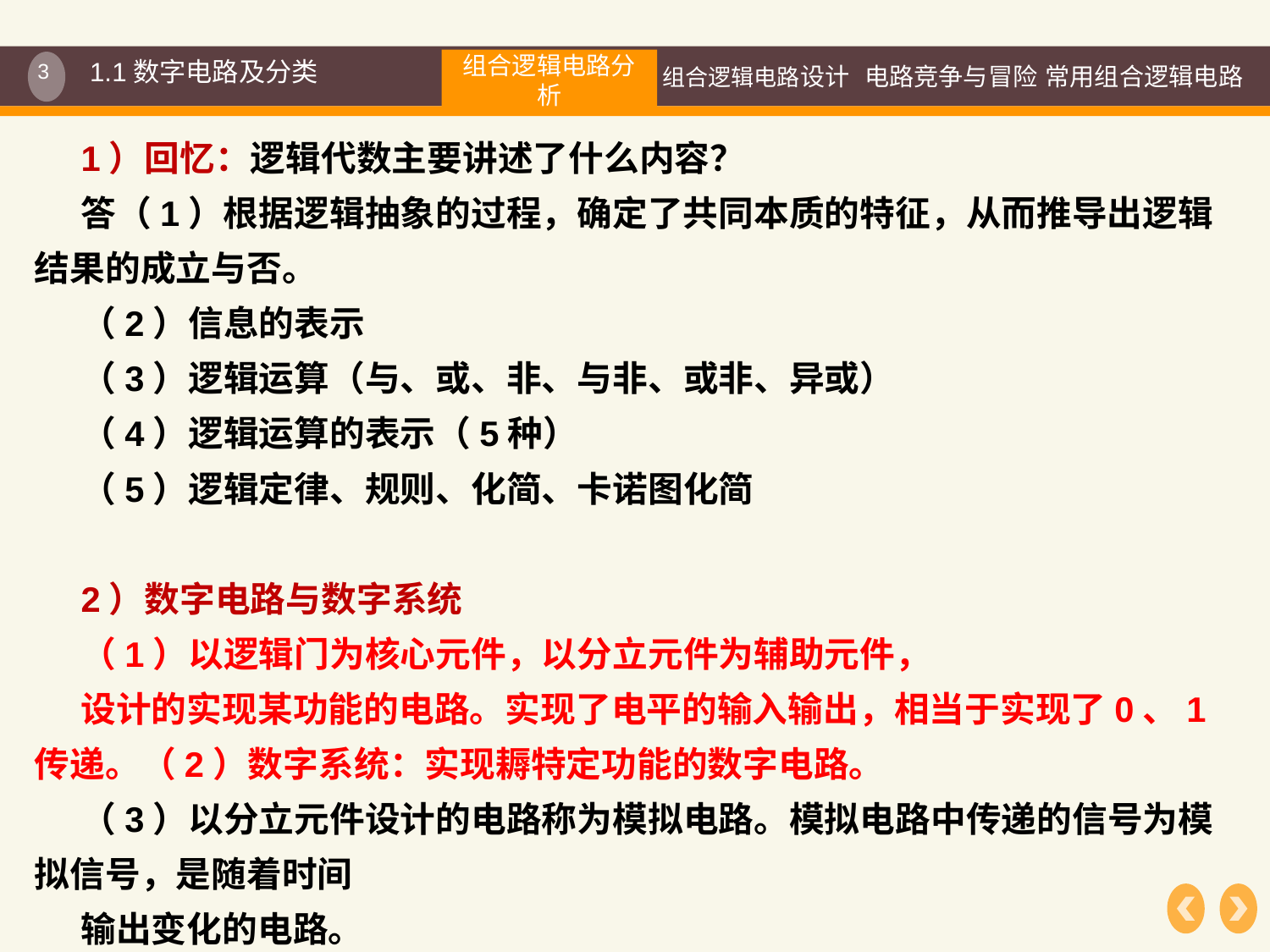

1.1数字电路及分类
1）回忆：逻辑代数主要讲述了什么内容？
答（1）根据逻辑抽象的过程，确定了共同本质的特征，从而推导出逻辑结果的成立与否。
（2）信息的表示
（3）逻辑运算（与、或、非、与非、或非、异或）
（4）逻辑运算的表示（5种）
（5）逻辑定律、规则、化简、卡诺图化简

2）数字电路与数字系统
（1）以逻辑门为核心元件，以分立元件为辅助元件，
设计的实现某功能的电路。实现了电平的输入输出，相当于实现了0、1传递。（2）数字系统：实现耨特定功能的数字电路。
（3）以分立元件设计的电路称为模拟电路。模拟电路中传递的信号为模拟信号，是随着时间
输出变化的电路。